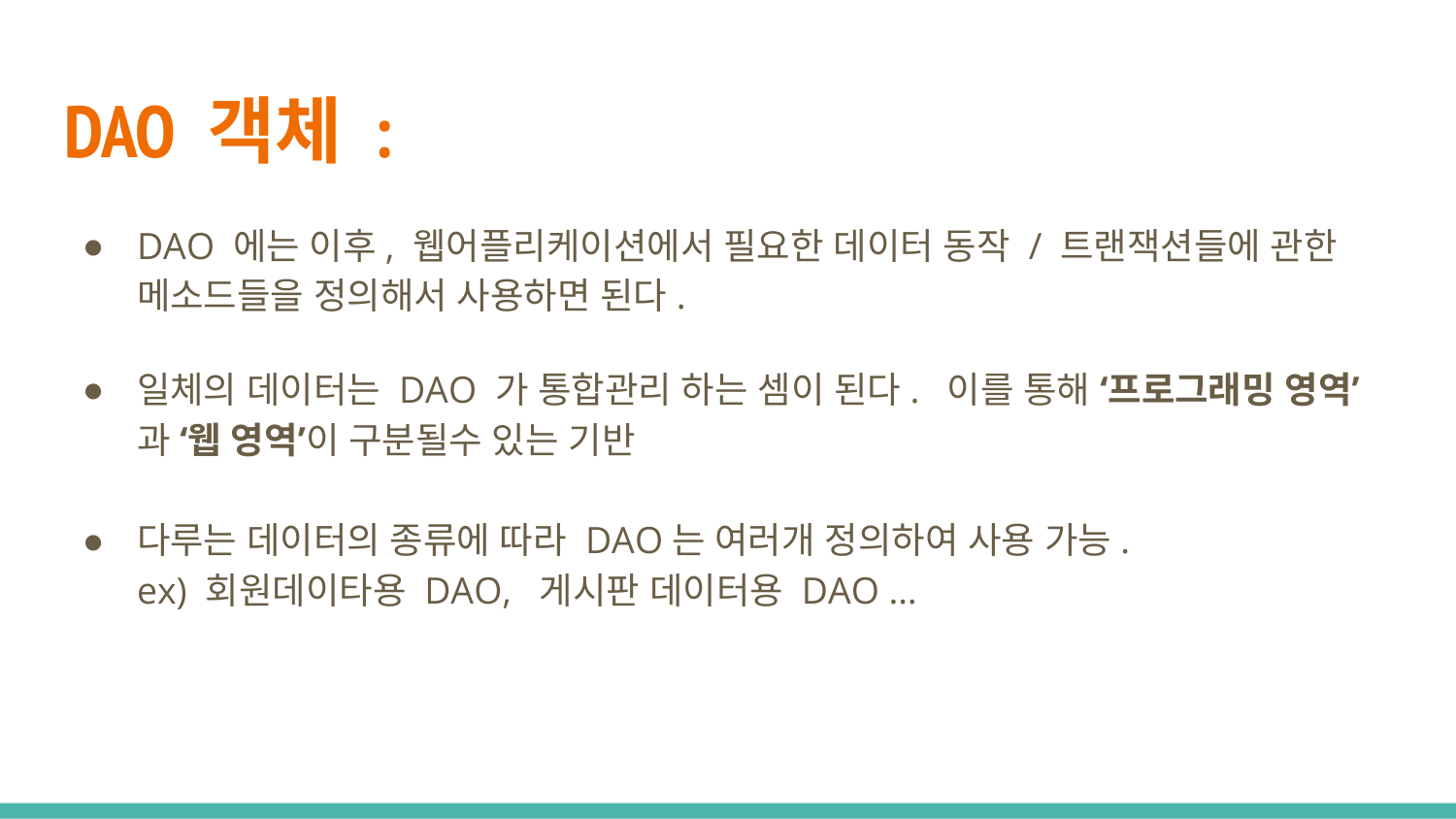

# DAO 객체 :
DAO 에는 이후, 웹어플리케이션에서 필요한 데이터 동작 / 트랜잭션들에 관한 메소드들을 정의해서 사용하면 된다.
일체의 데이터는 DAO 가 통합관리 하는 셈이 된다.  이를 통해 ‘프로그래밍 영역’과 ‘웹 영역’이 구분될수 있는 기반
다루는 데이터의 종류에 따라 DAO는 여러개 정의하여 사용 가능.
ex) 회원데이타용 DAO,  게시판 데이터용 DAO …